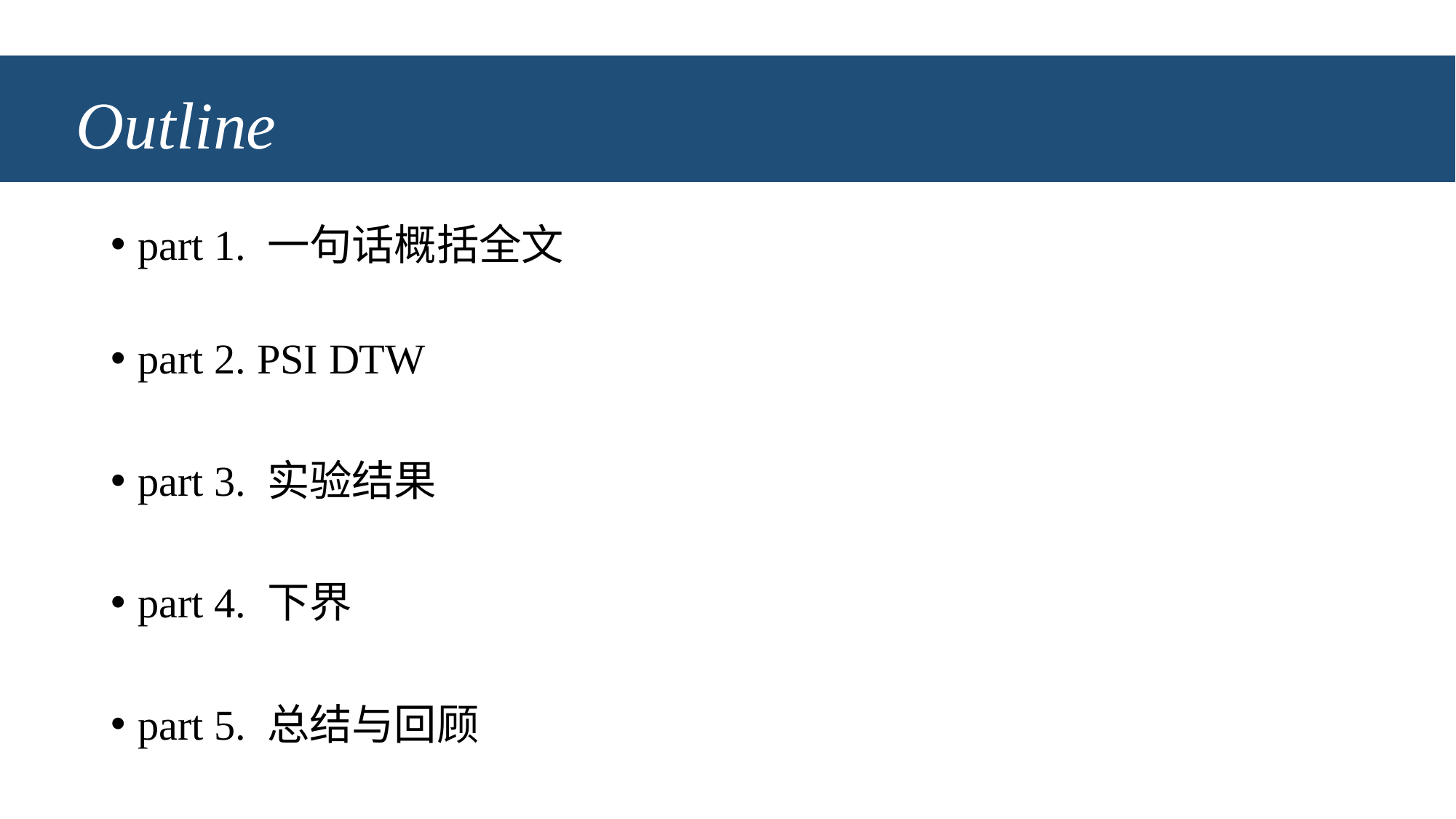

# Outline

part 1. 一句话概括全文

part 2. PSI DTW

part 3. 实验结果

part 4. 下界

part 5. 总结与回顾